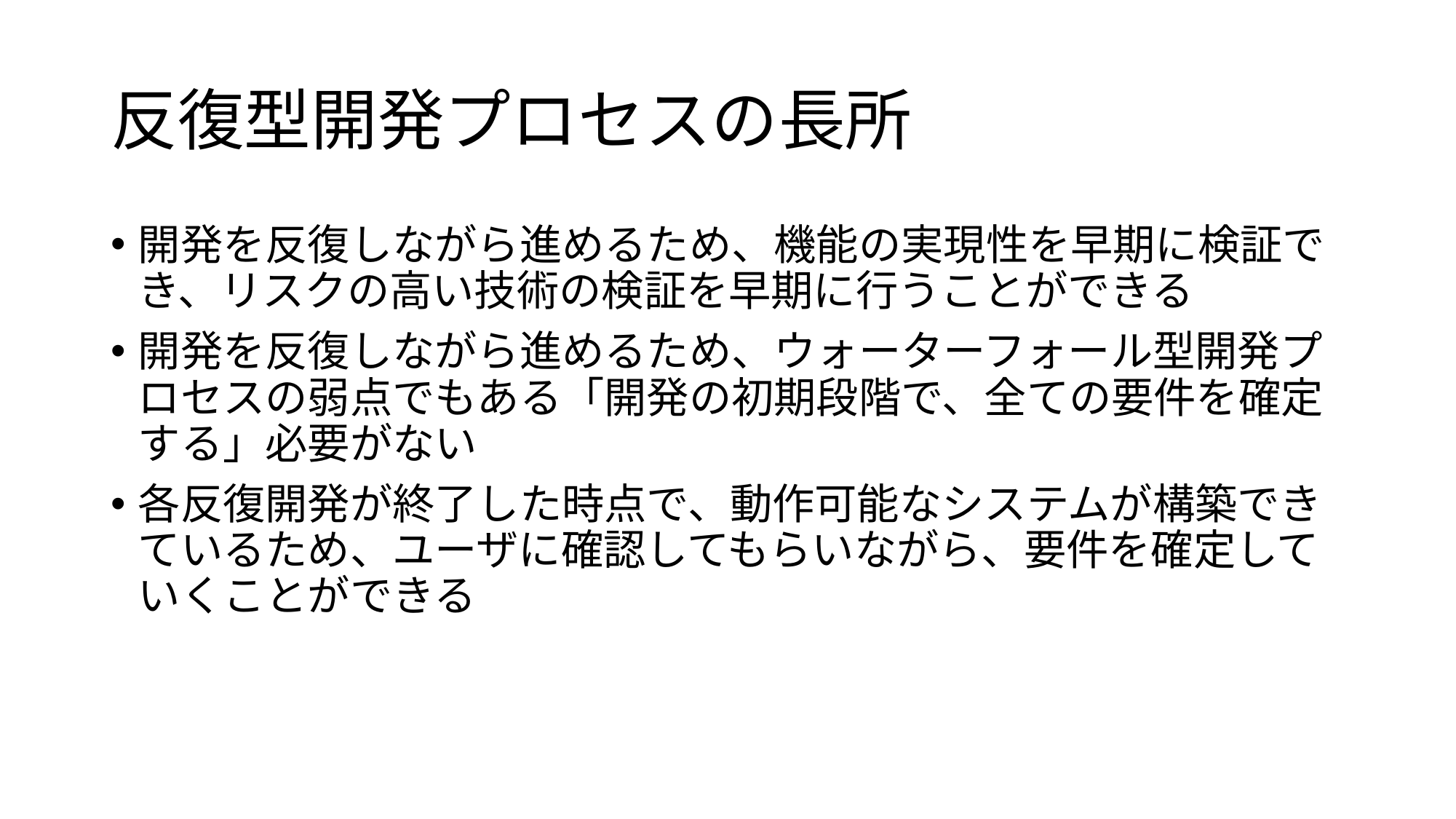

# 反復型開発プロセスの長所
開発を反復しながら進めるため、機能の実現性を早期に検証でき、リスクの高い技術の検証を早期に行うことができる
開発を反復しながら進めるため、ウォーターフォール型開発プロセスの弱点でもある「開発の初期段階で、全ての要件を確定する」必要がない
各反復開発が終了した時点で、動作可能なシステムが構築できているため、ユーザに確認してもらいながら、要件を確定していくことができる